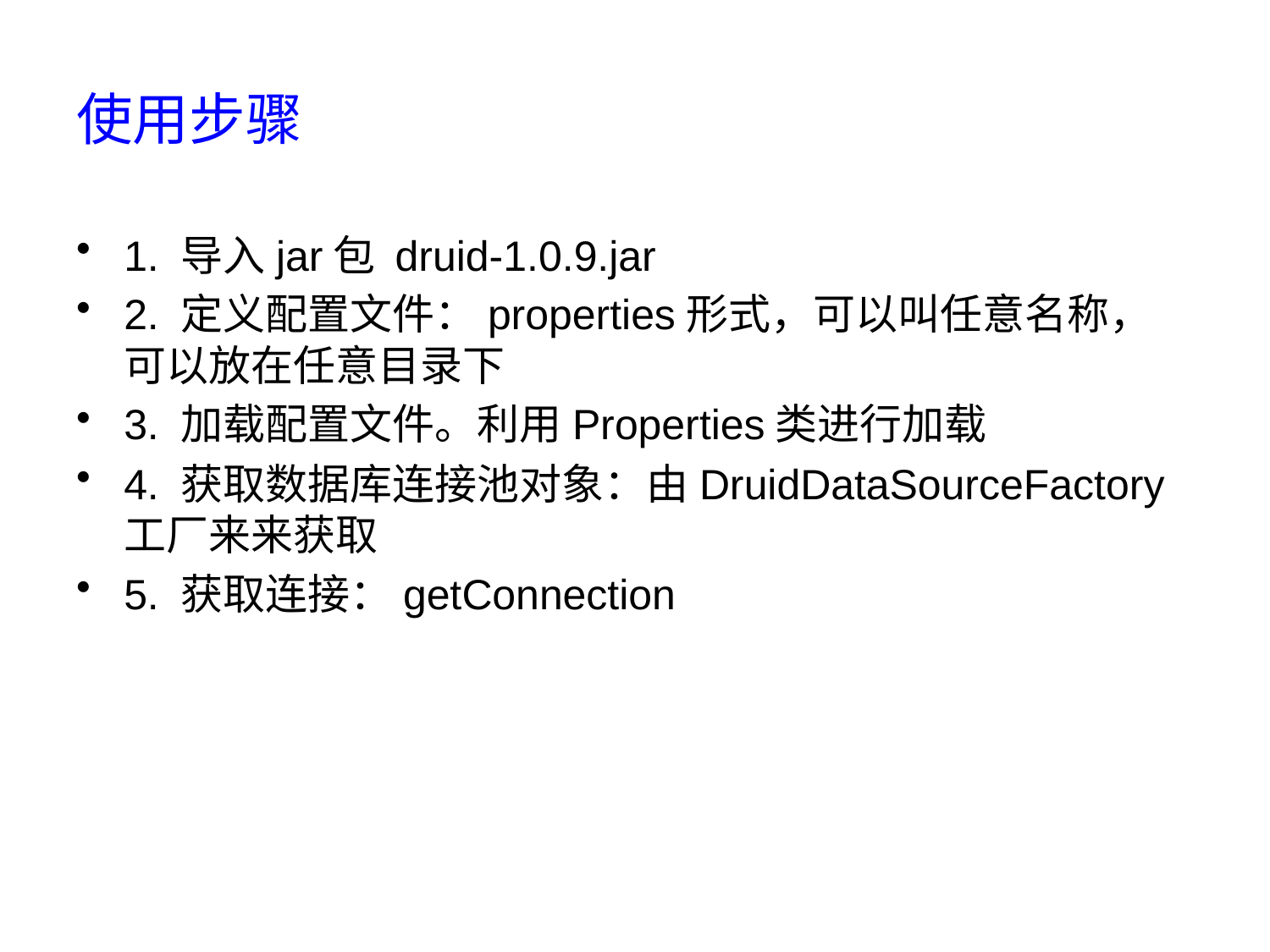

# 使用步骤
1. 导入jar包 druid-1.0.9.jar
2. 定义配置文件：properties形式，可以叫任意名称，可以放在任意目录下
3. 加载配置文件。利用Properties类进行加载
4. 获取数据库连接池对象：由DruidDataSourceFactory工厂来来获取
5. 获取连接：getConnection